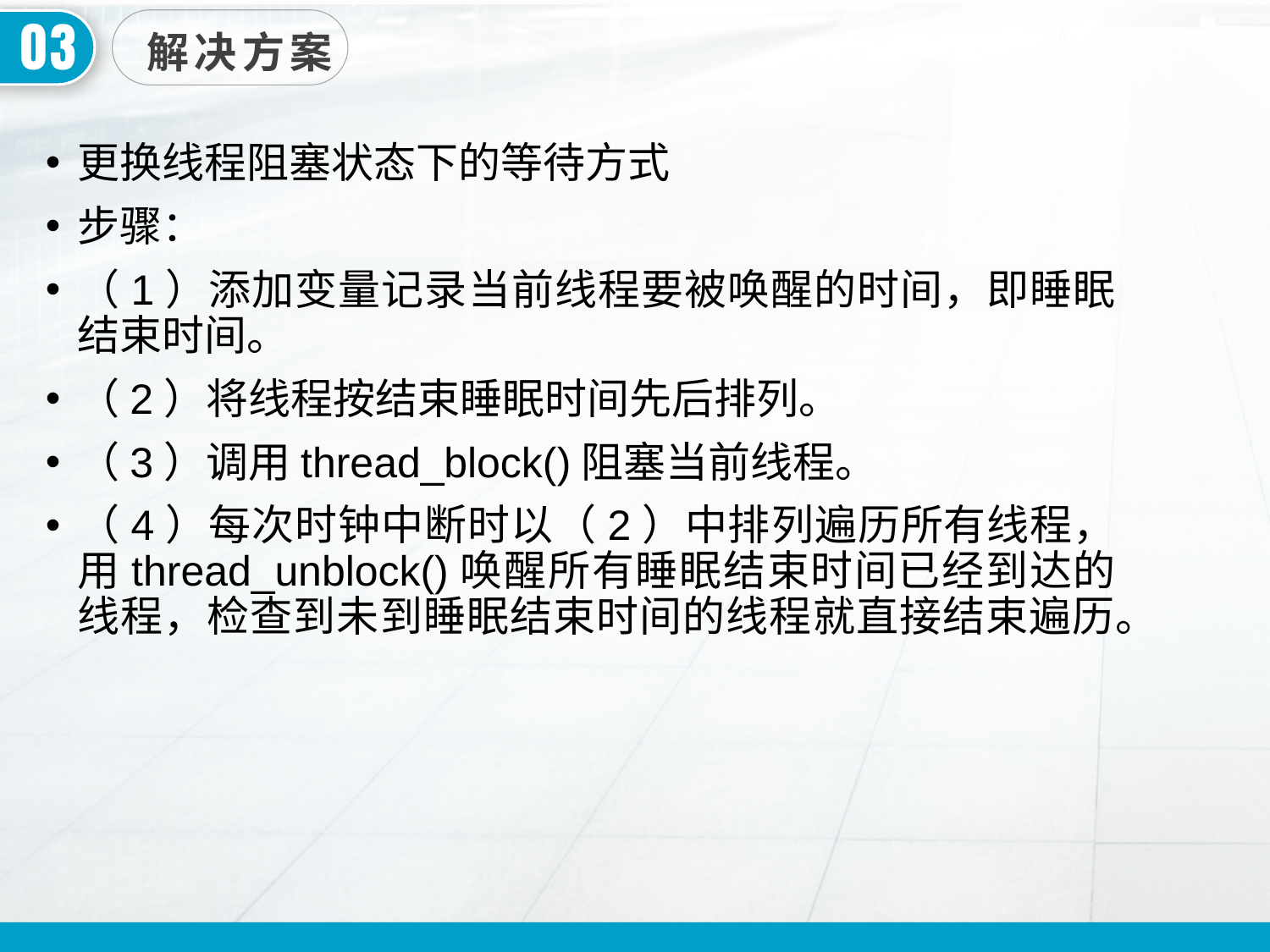

03
解决方案
更换线程阻塞状态下的等待方式
步骤：
（1）添加变量记录当前线程要被唤醒的时间，即睡眠结束时间。
（2）将线程按结束睡眠时间先后排列。
（3）调用thread_block()阻塞当前线程。
（4）每次时钟中断时以（2）中排列遍历所有线程，用thread_unblock()唤醒所有睡眠结束时间已经到达的线程，检查到未到睡眠结束时间的线程就直接结束遍历。